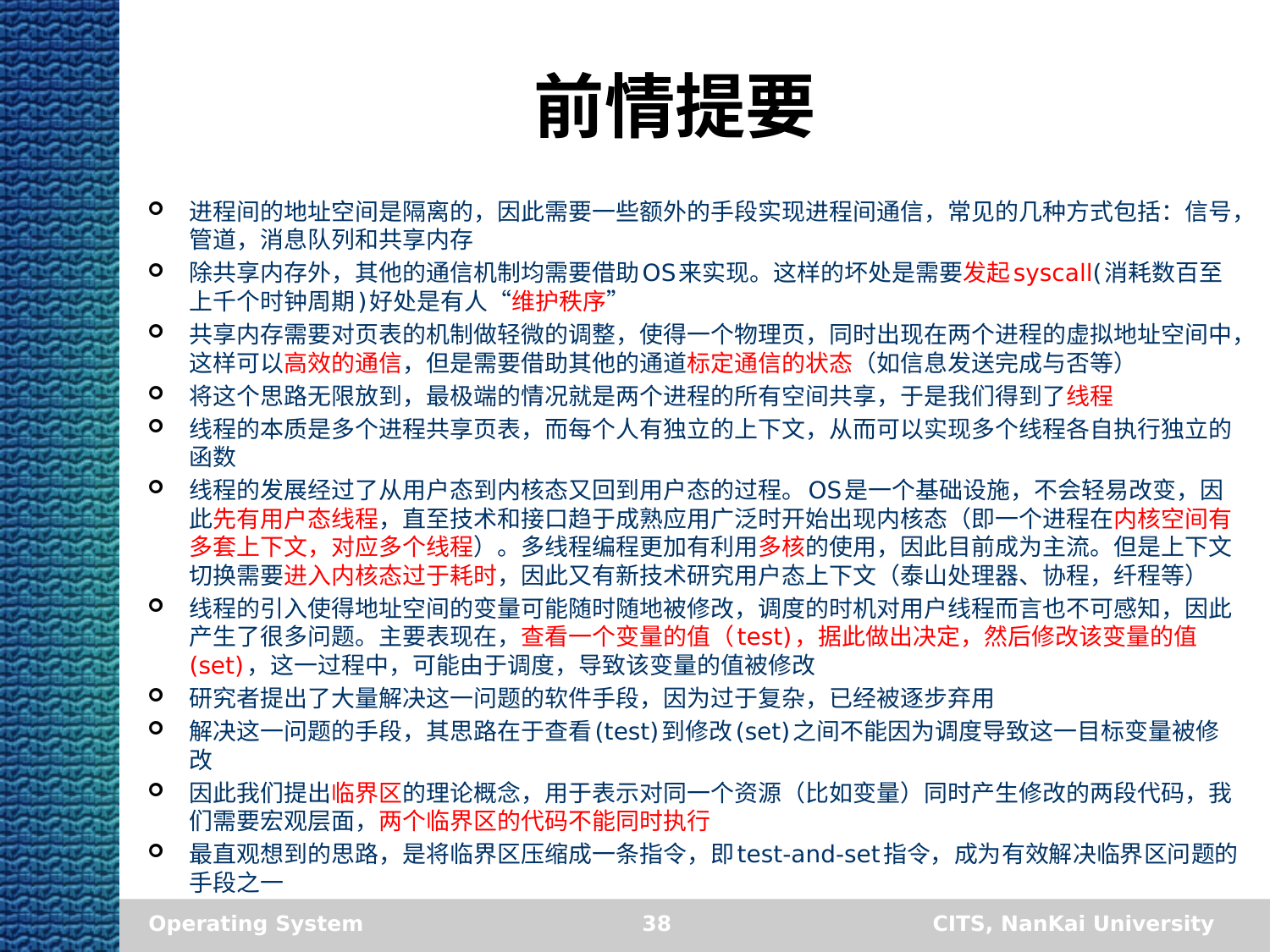

# 前情提要
进程间的地址空间是隔离的，因此需要一些额外的手段实现进程间通信，常见的几种方式包括：信号，管道，消息队列和共享内存
除共享内存外，其他的通信机制均需要借助OS来实现。这样的坏处是需要发起syscall(消耗数百至上千个时钟周期)好处是有人“维护秩序”
共享内存需要对页表的机制做轻微的调整，使得一个物理页，同时出现在两个进程的虚拟地址空间中，这样可以高效的通信，但是需要借助其他的通道标定通信的状态（如信息发送完成与否等）
将这个思路无限放到，最极端的情况就是两个进程的所有空间共享，于是我们得到了线程
线程的本质是多个进程共享页表，而每个人有独立的上下文，从而可以实现多个线程各自执行独立的函数
线程的发展经过了从用户态到内核态又回到用户态的过程。OS是一个基础设施，不会轻易改变，因此先有用户态线程，直至技术和接口趋于成熟应用广泛时开始出现内核态（即一个进程在内核空间有多套上下文，对应多个线程）。多线程编程更加有利用多核的使用，因此目前成为主流。但是上下文切换需要进入内核态过于耗时，因此又有新技术研究用户态上下文（泰山处理器、协程，纤程等）
线程的引入使得地址空间的变量可能随时随地被修改，调度的时机对用户线程而言也不可感知，因此产生了很多问题。主要表现在，查看一个变量的值（test)，据此做出决定，然后修改该变量的值(set)，这一过程中，可能由于调度，导致该变量的值被修改
研究者提出了大量解决这一问题的软件手段，因为过于复杂，已经被逐步弃用
解决这一问题的手段，其思路在于查看(test)到修改(set)之间不能因为调度导致这一目标变量被修改
因此我们提出临界区的理论概念，用于表示对同一个资源（比如变量）同时产生修改的两段代码，我们需要宏观层面，两个临界区的代码不能同时执行
最直观想到的思路，是将临界区压缩成一条指令，即test-and-set指令，成为有效解决临界区问题的手段之一

Operating System
38
CITS, NanKai University